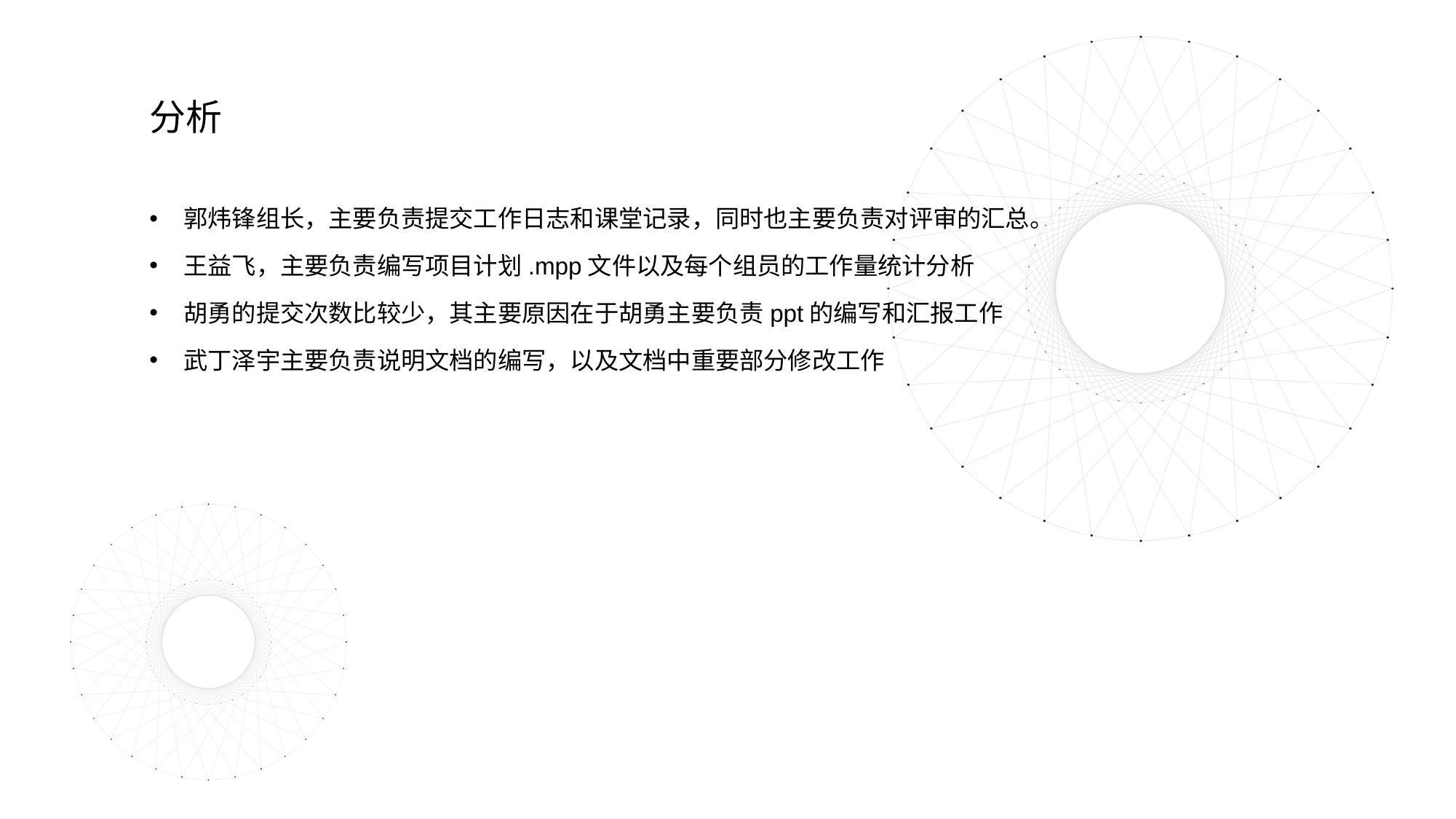

分析
郭炜锋组长，主要负责提交工作日志和课堂记录，同时也主要负责对评审的汇总。
王益飞，主要负责编写项目计划.mpp文件以及每个组员的工作量统计分析
胡勇的提交次数比较少，其主要原因在于胡勇主要负责ppt的编写和汇报工作
武丁泽宇主要负责说明文档的编写，以及文档中重要部分修改工作